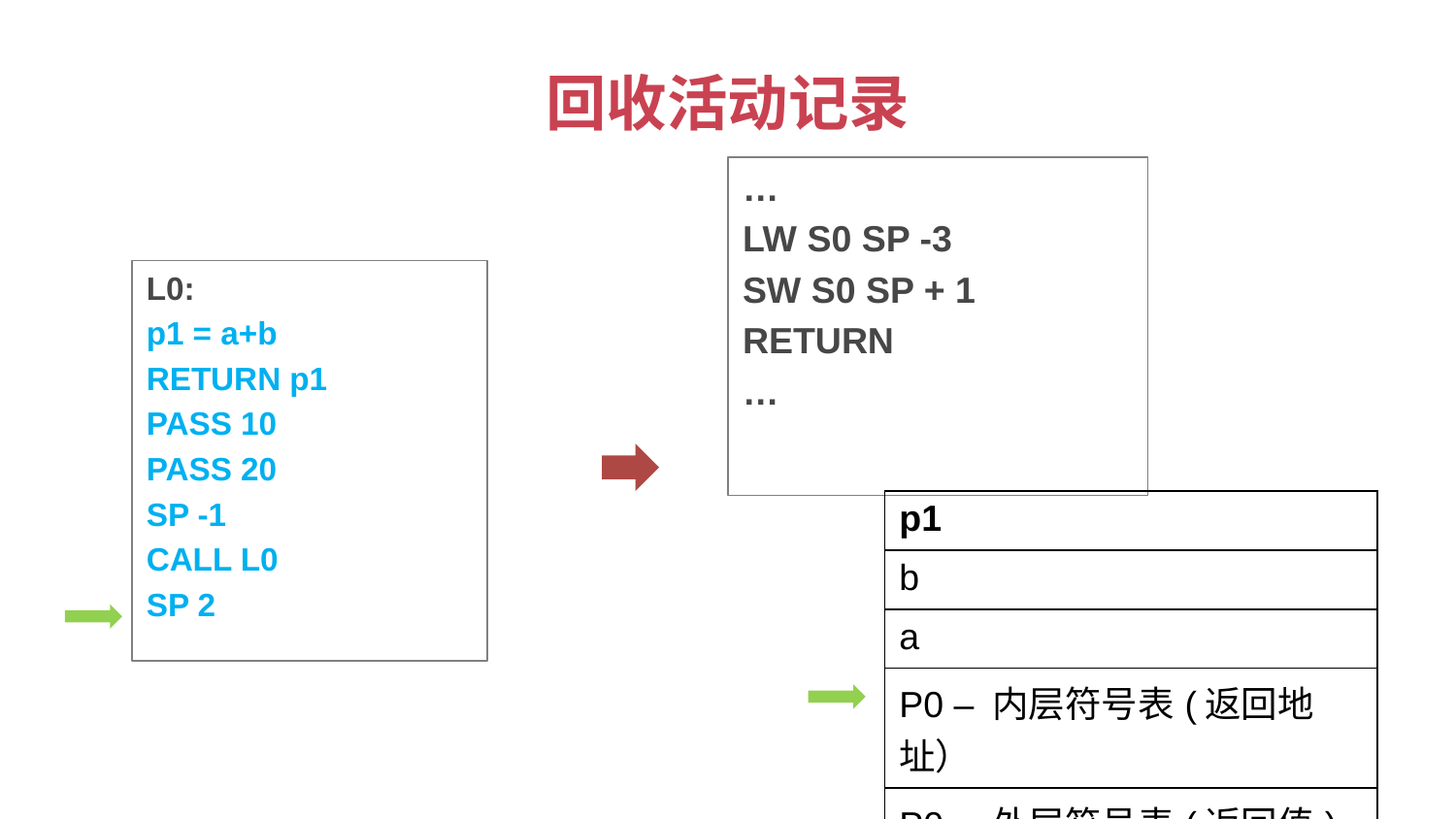

# 回收活动记录
…
LW S0 SP -3
SW S0 SP + 1
RETURN
…
L0:
p1 = a+b
RETURN p1
PASS 10
PASS 20
SP -1
CALL L0
SP 2

| p1 |
| --- |
| b |
| a |
| P0 – 内层符号表(返回地址） |
| P0 – 外层符号表(返回值) |